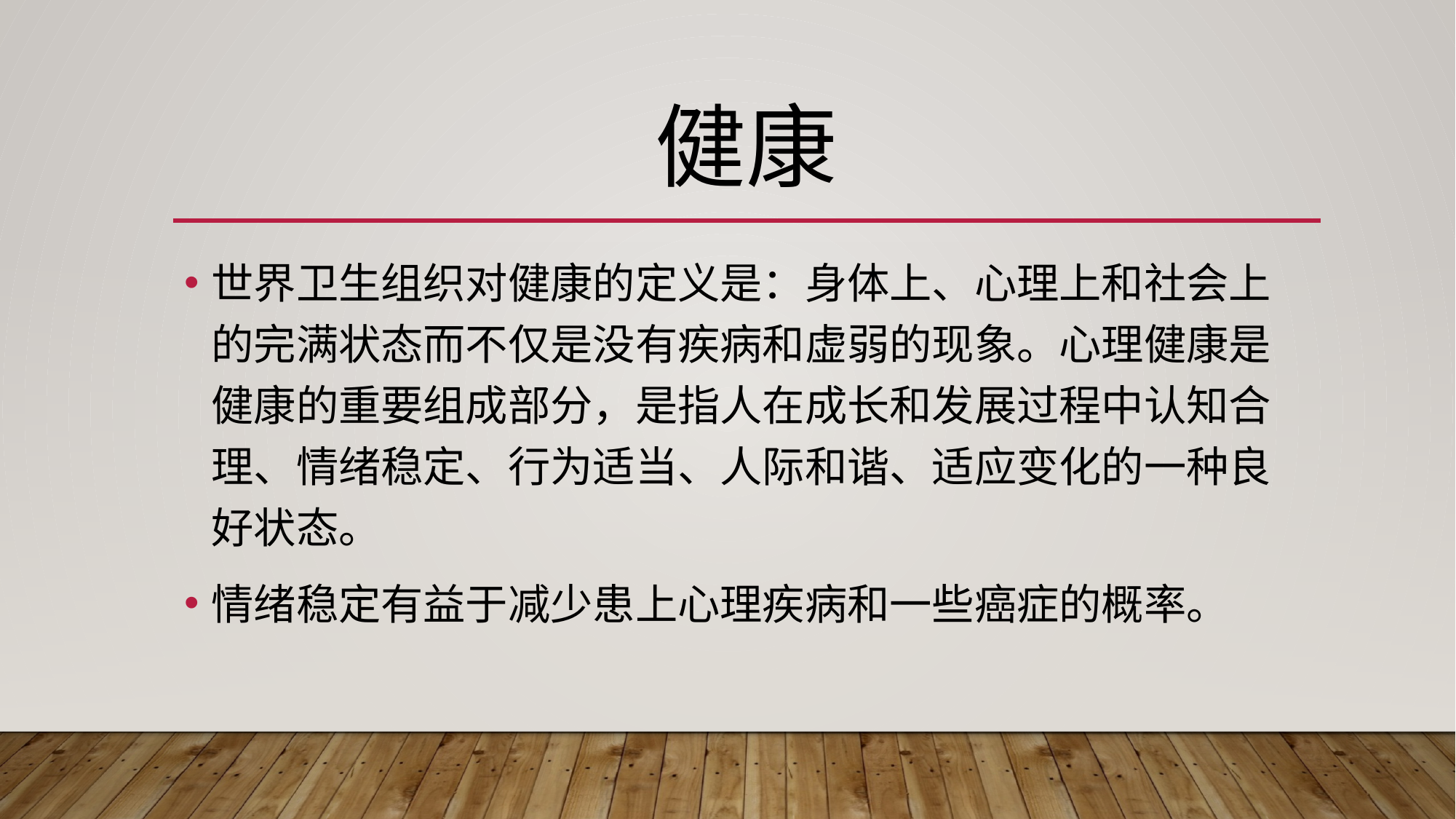

# 健康
世界卫生组织对健康的定义是：身体上、心理上和社会上的完满状态而不仅是没有疾病和虚弱的现象。心理健康是健康的重要组成部分，是指人在成长和发展过程中认知合理、情绪稳定、行为适当、人际和谐、适应变化的一种良好状态。
情绪稳定有益于减少患上心理疾病和一些癌症的概率。